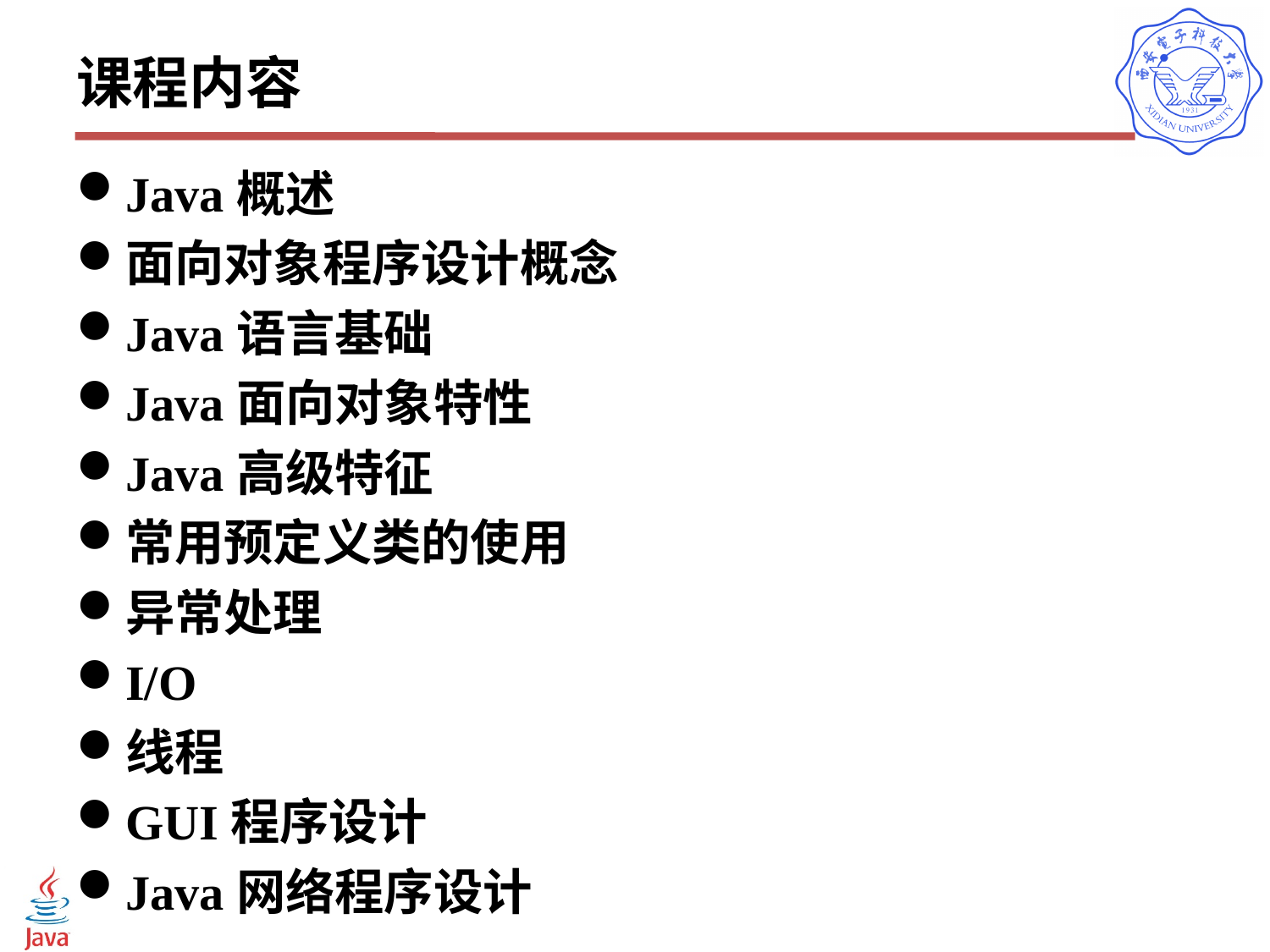

# 课程内容
Java概述
面向对象程序设计概念
Java语言基础
Java面向对象特性
Java高级特征
常用预定义类的使用
异常处理
I/O
线程
GUI程序设计
Java网络程序设计